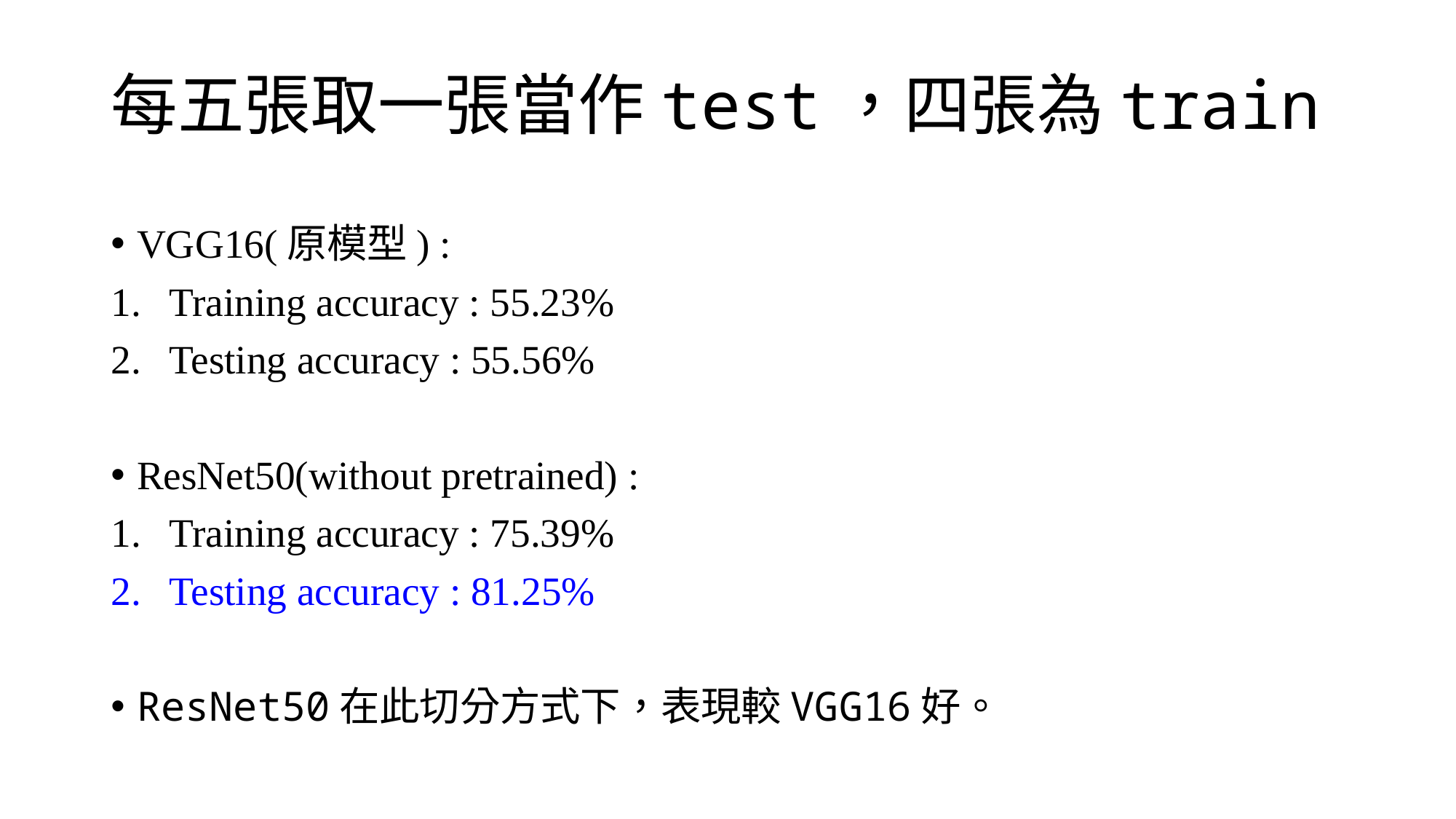

# 每五張取一張當作test，四張為train
VGG16(原模型) :
Training accuracy : 55.23%
Testing accuracy : 55.56%

ResNet50(without pretrained) :
Training accuracy : 75.39%
Testing accuracy : 81.25%

ResNet50在此切分方式下，表現較VGG16好。